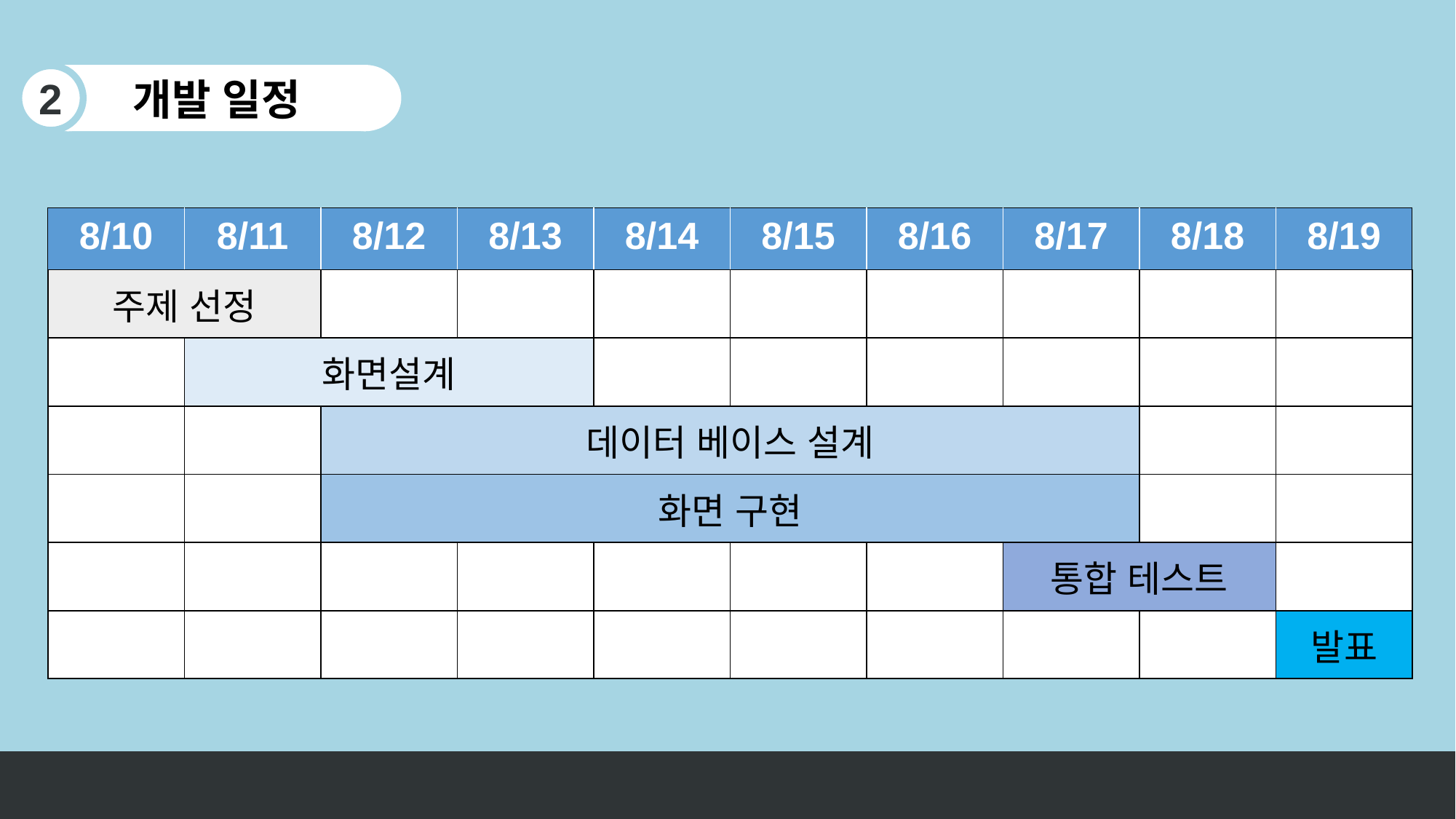

개발 일정
2
| 8/10 | 8/11 | 8/12 | 8/13 | 8/14 | 8/15 | 8/16 | 8/17 | 8/18 | 8/19 |
| --- | --- | --- | --- | --- | --- | --- | --- | --- | --- |
| 주제 선정 |  |  |  |  |  |  |  |  |  |
|  | 화면설계 |  |  |  |  |  |  |  |  |
|  |  | 데이터 베이스 설계 |  |  |  |  |  |  |  |
|  |  | 화면 구현 |  |  |  |  |  |  |  |
|  |  |  |  |  |  |  | 통합 테스트 |  |  |
|  |  |  |  |  |  |  |  |  | 발표 |